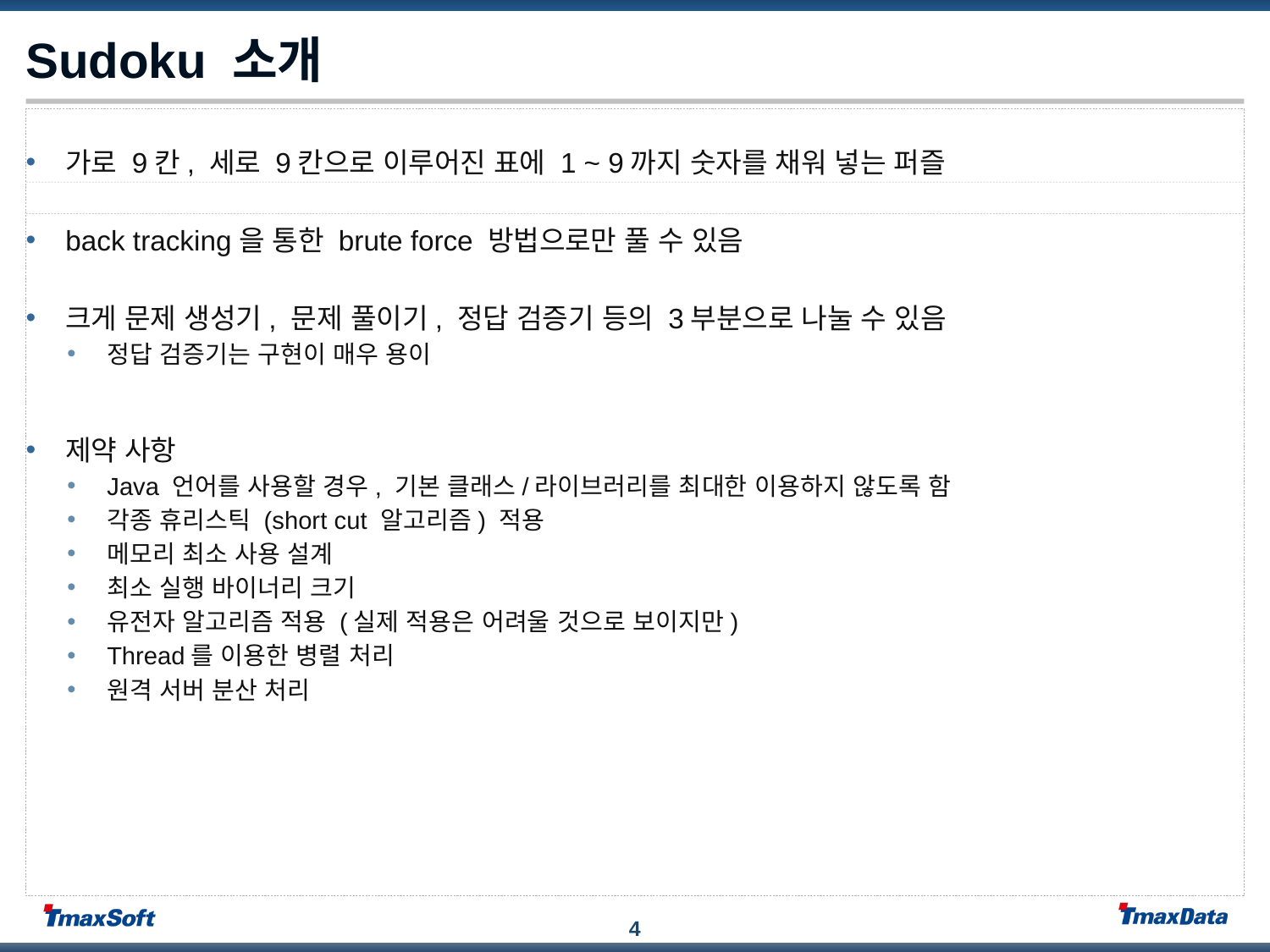

# Sudoku 소개

가로 9칸, 세로 9칸으로 이루어진 표에 1 ~ 9까지 숫자를 채워 넣는 퍼즐

back tracking을 통한 brute force 방법으로만 풀 수 있음

크게 문제 생성기, 문제 풀이기, 정답 검증기 등의 3부분으로 나눌 수 있음
정답 검증기는 구현이 매우 용이

제약 사항
Java 언어를 사용할 경우, 기본 클래스/라이브러리를 최대한 이용하지 않도록 함
각종 휴리스틱 (short cut 알고리즘) 적용
메모리 최소 사용 설계
최소 실행 바이너리 크기
유전자 알고리즘 적용 (실제 적용은 어려울 것으로 보이지만)
Thread를 이용한 병렬 처리
원격 서버 분산 처리